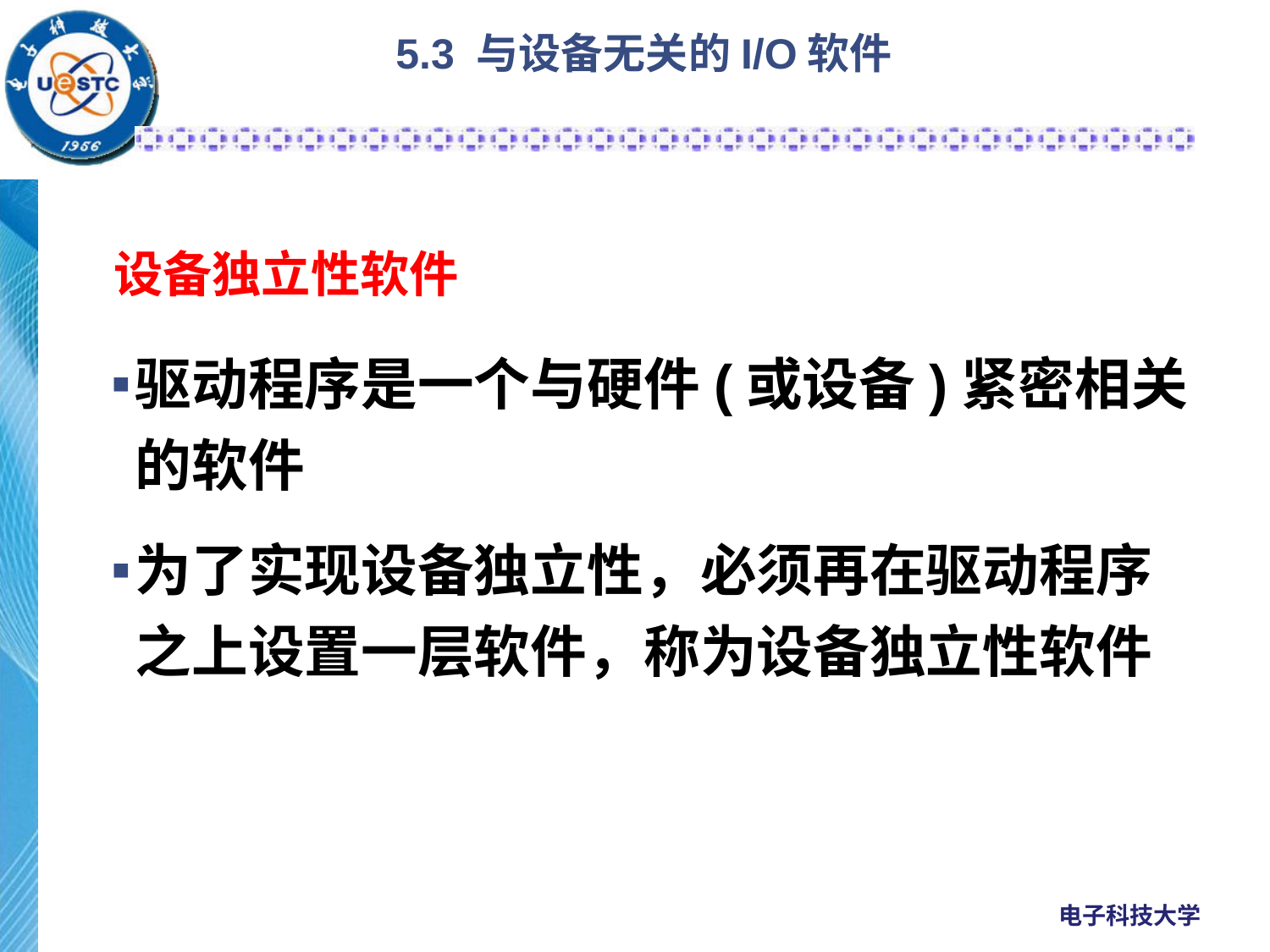

# 5.3 与设备无关的I/O软件
设备独立性软件
驱动程序是一个与硬件(或设备)紧密相关的软件
为了实现设备独立性，必须再在驱动程序之上设置一层软件，称为设备独立性软件